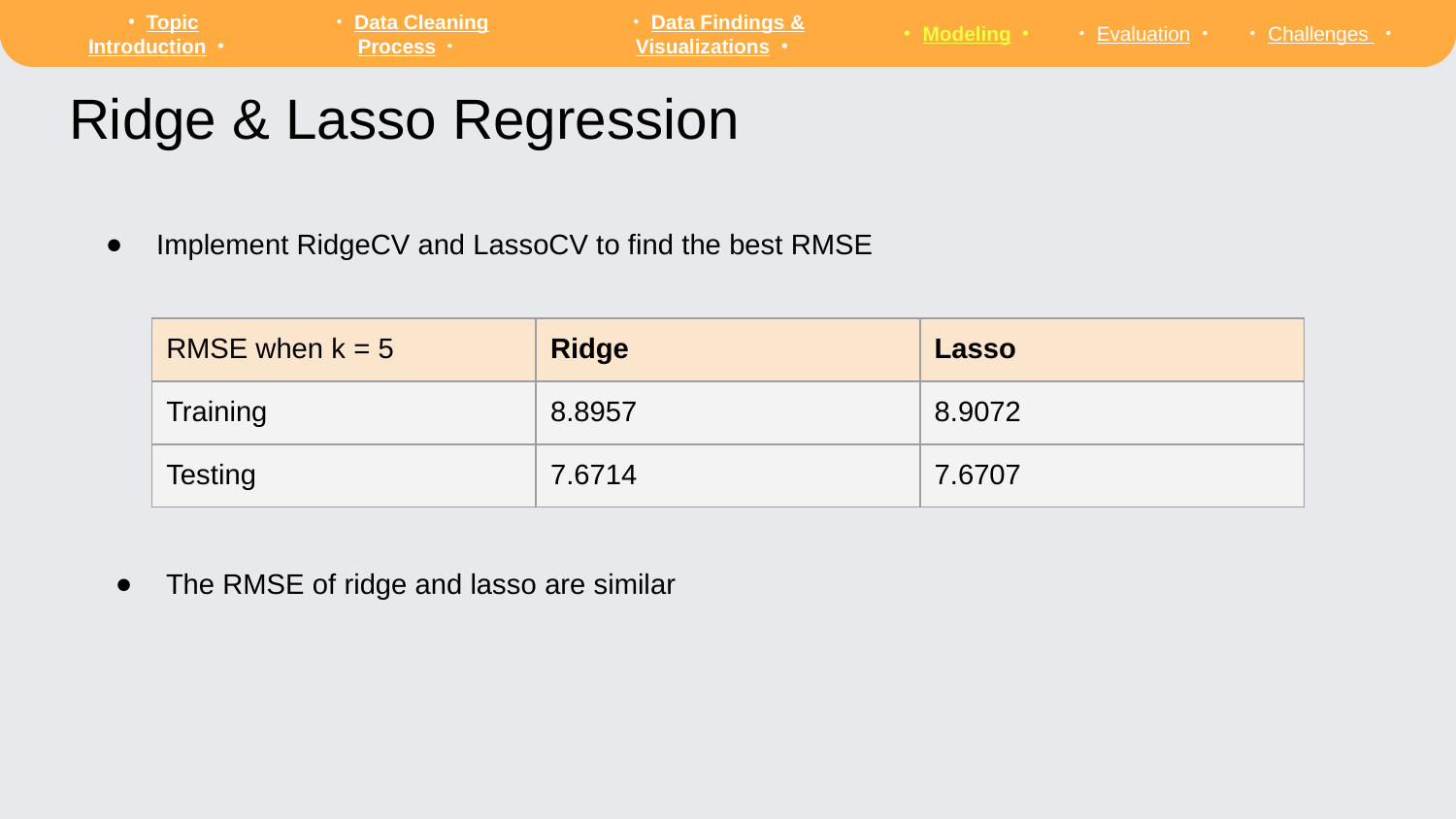

・Topic Introduction・
・Data Cleaning Process・
・Data Findings & Visualizations・
・Modeling・
・Evaluation・
・Challenges ・
Ridge & Lasso Regression
Implement RidgeCV and LassoCV to find the best RMSE

| RMSE when k = 5 | Ridge | Lasso |
| --- | --- | --- |
| Training | 8.8957 | 8.9072 |
| Testing | 7.6714 | 7.6707 |
The RMSE of ridge and lasso are similar